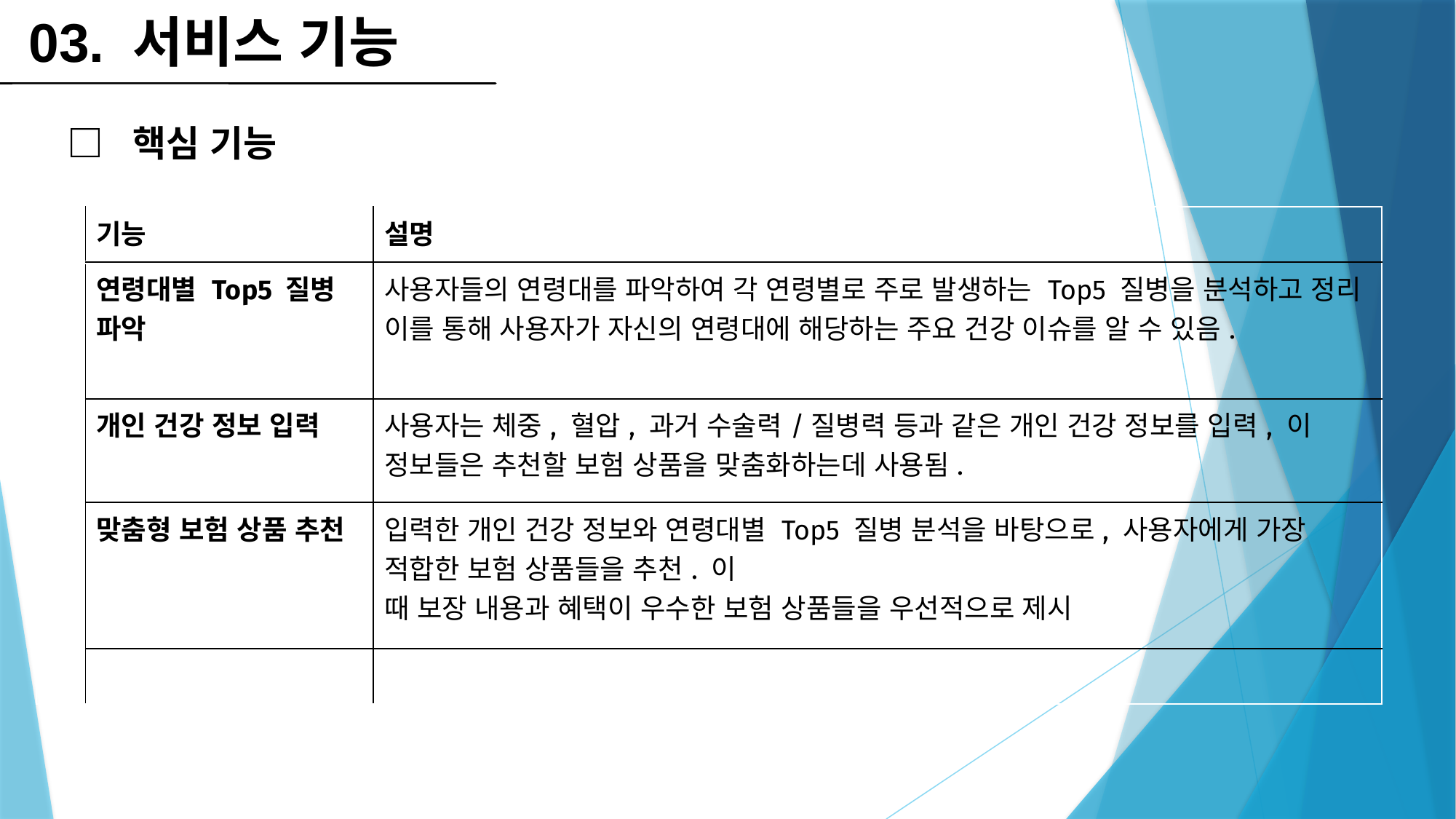

03. 서비스 기능

□  핵심 기능

|  | 기능 | 설명 |
| --- | --- | --- |
|  | 연령대별 Top5 질병 파악 | 사용자들의 연령대를 파악하여 각 연령별로 주로 발생하는 Top5 질병을 분석하고 정리 이를 통해 사용자가 자신의 연령대에 해당하는 주요 건강 이슈를 알 수 있음. |
|  | 개인 건강 정보 입력 | 사용자는 체중, 혈압, 과거 수술력/질병력 등과 같은 개인 건강 정보를 입력, 이 정보들은 추천할 보험 상품을 맞춤화하는데 사용됨. |
|  | 맞춤형 보험 상품 추천 | 입력한 개인 건강 정보와 연령대별 Top5 질병 분석을 바탕으로, 사용자에게 가장 적합한 보험 상품들을 추천. 이 때 보장 내용과 혜택이 우수한 보험 상품들을 우선적으로 제시 |
|  |  |  |